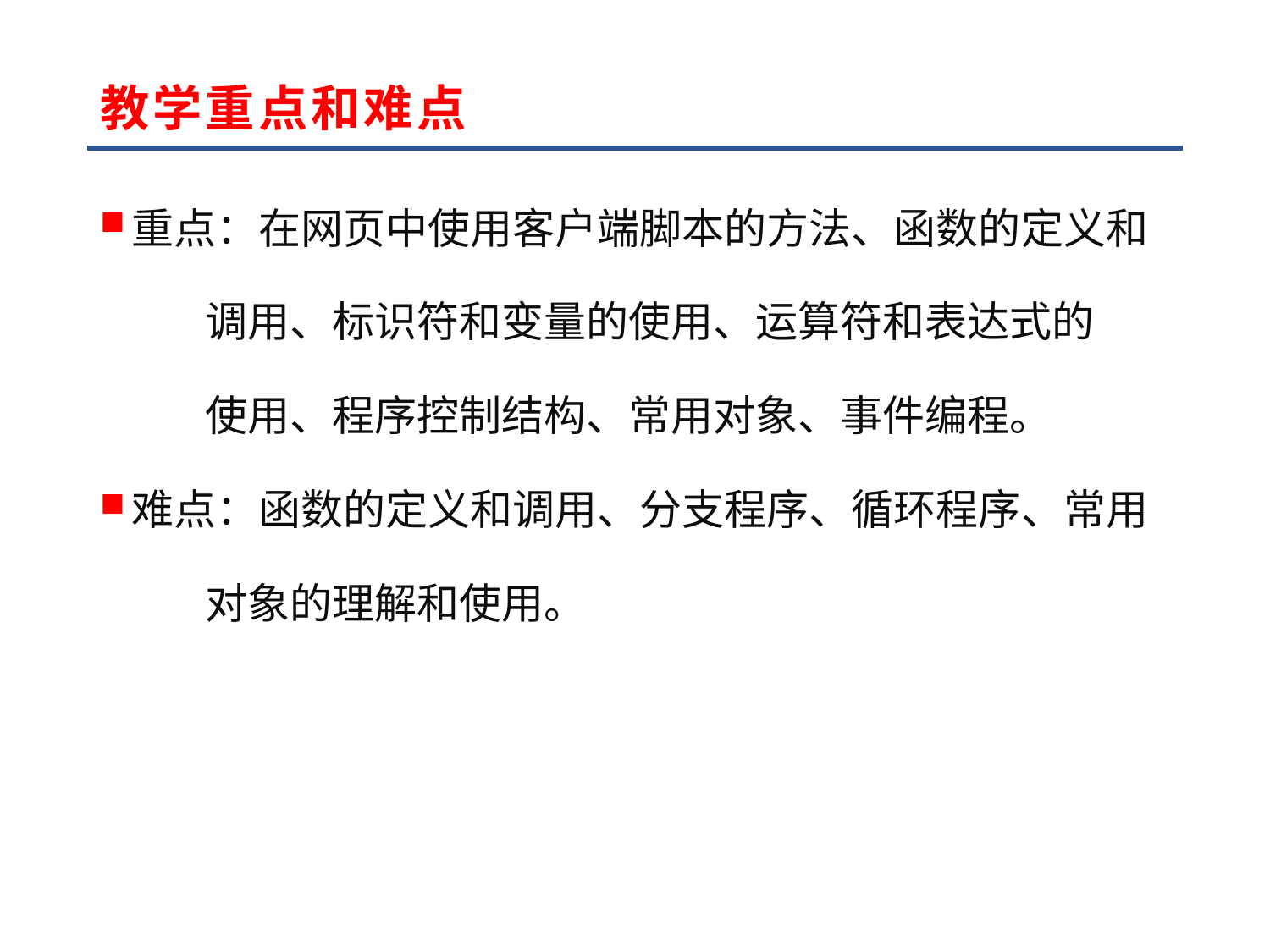

# 教学重点和难点
重点：在网页中使用客户端脚本的方法、函数的定义和
          调用、标识符和变量的使用、运算符和表达式的
          使用、程序控制结构、常用对象、事件编程。
难点：函数的定义和调用、分支程序、循环程序、常用
          对象的理解和使用。